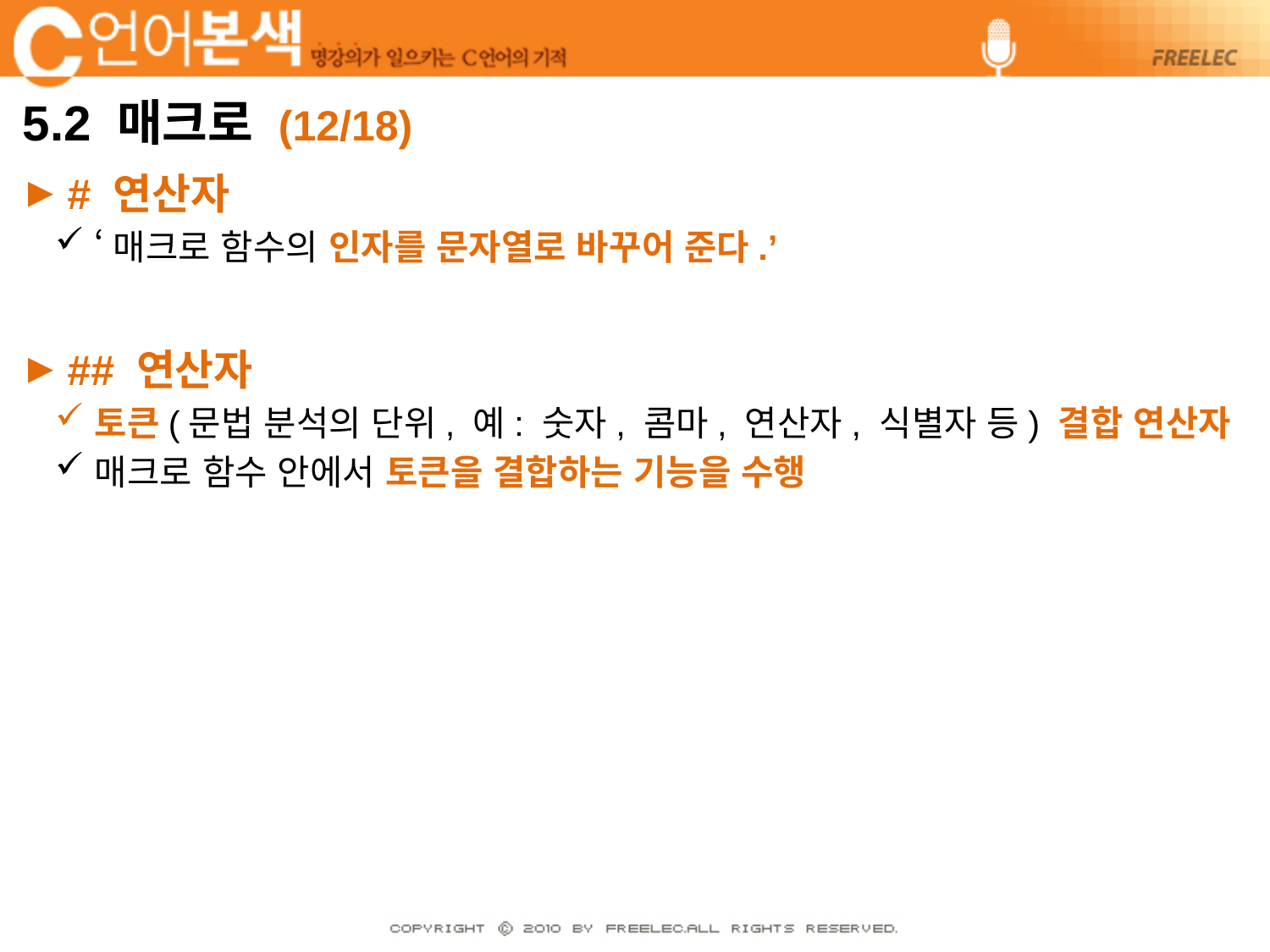

# 5.2 매크로 (12/18)
# 연산자
‘매크로 함수의 인자를 문자열로 바꾸어 준다.’

## 연산자
토큰(문법 분석의 단위, 예: 숫자, 콤마, 연산자, 식별자 등) 결합 연산자
매크로 함수 안에서 토큰을 결합하는 기능을 수행